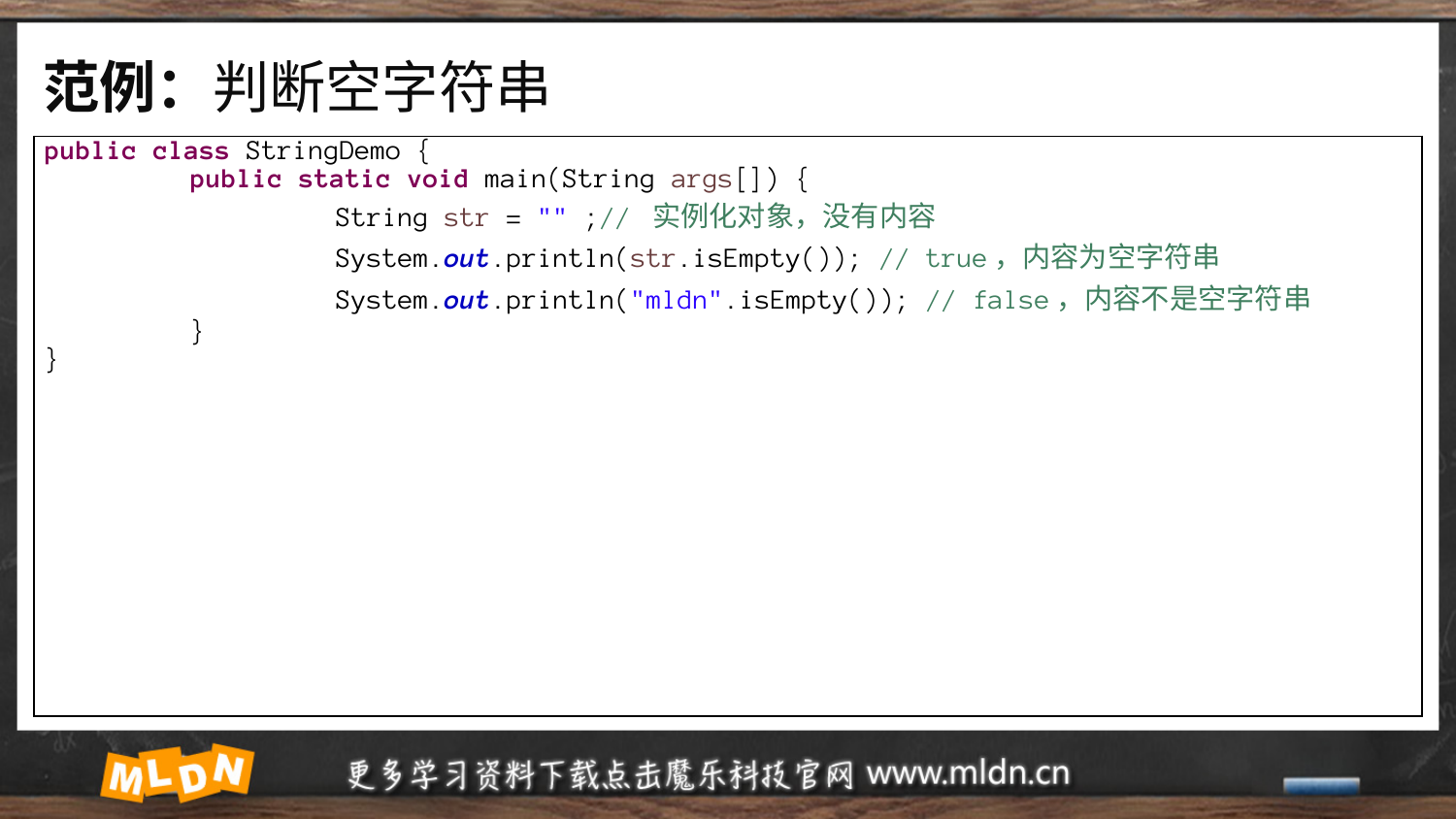

# 范例：判断空字符串
| public class StringDemo { public static void main(String args[]) { String str = "" ;// 实例化对象，没有内容 System.out.println(str.isEmpty()); // true，内容为空字符串 System.out.println("mldn".isEmpty()); // false，内容不是空字符串 } } |
| --- |